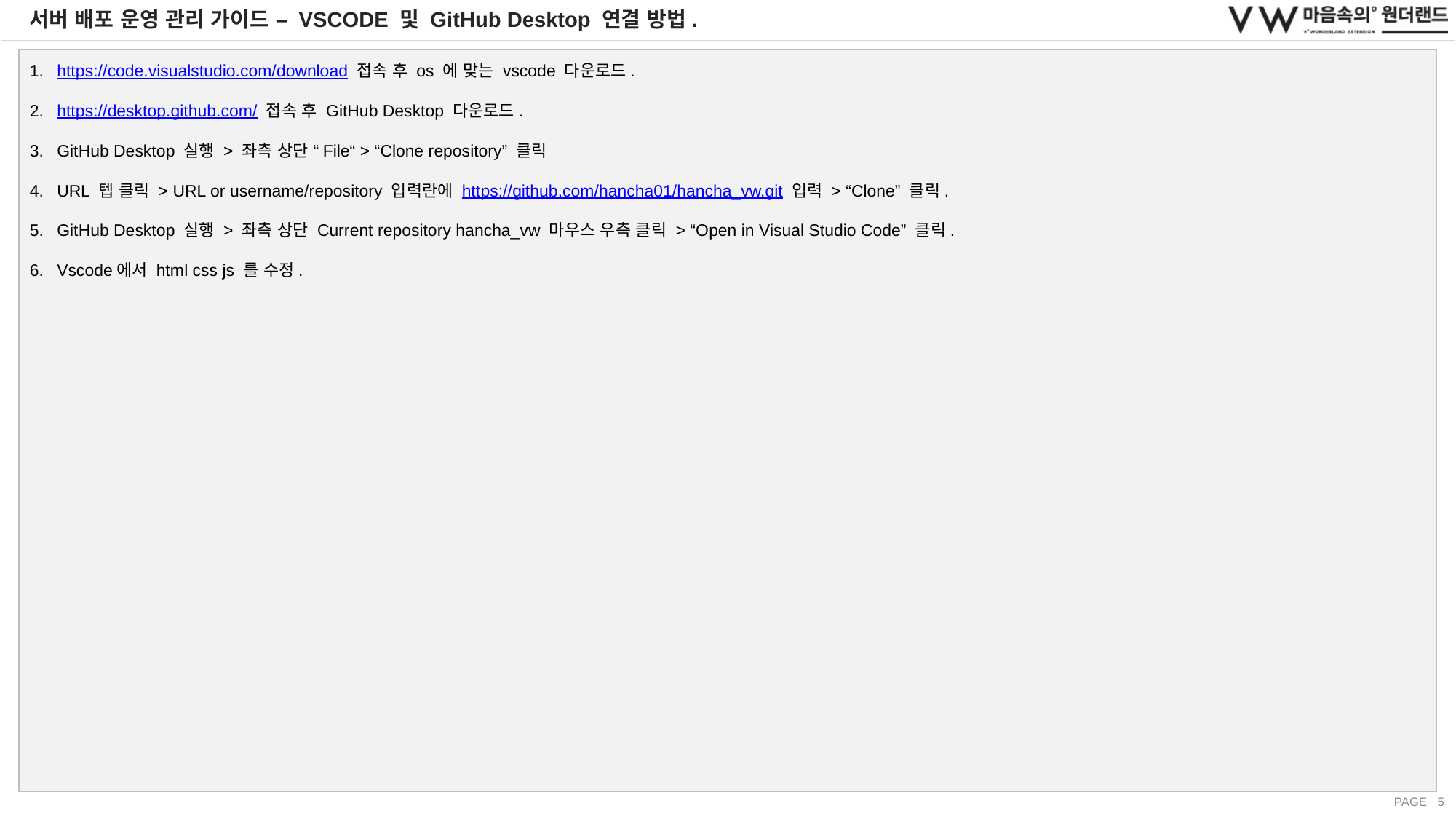

서버 배포 운영 관리 가이드 – VSCODE 및 GitHub Desktop 연결 방법.
https://code.visualstudio.com/download 접속 후 os 에 맞는 vscode 다운로드.

https://desktop.github.com/ 접속 후 GitHub Desktop 다운로드.

GitHub Desktop 실행 > 좌측 상단 “File“ > “Clone repository” 클릭

URL 텝 클릭 > URL or username/repository 입력란에 https://github.com/hancha01/hancha_vw.git 입력 > “Clone” 클릭.

GitHub Desktop 실행 > 좌측 상단 Current repository hancha_vw 마우스 우측 클릭 > “Open in Visual Studio Code” 클릭.

Vscode에서 html css js 를 수정.